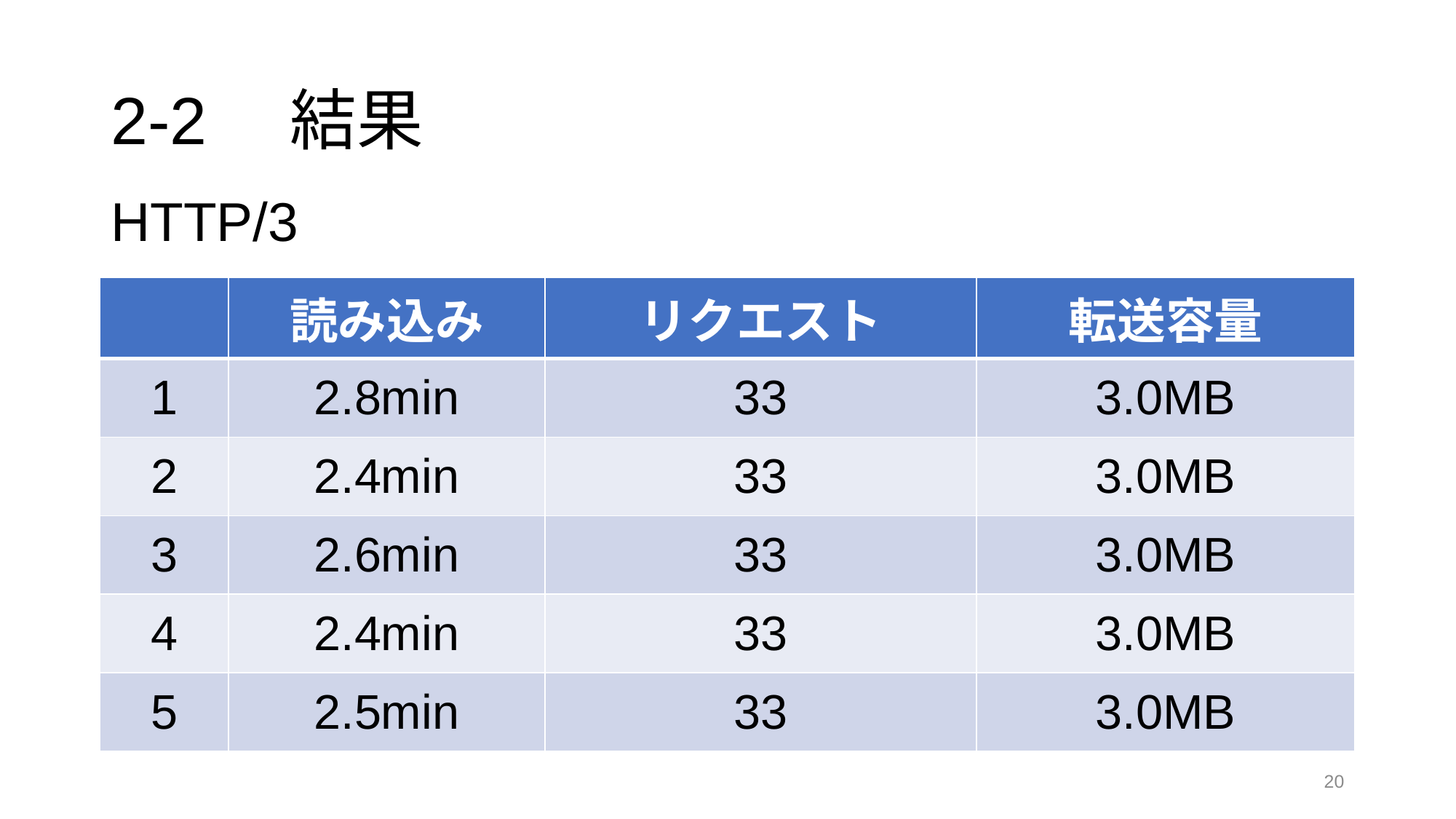

# 2-2　結果
HTTP/3
|  | 読み込み | リクエスト | 転送容量 |
| --- | --- | --- | --- |
| 1 | 2.8min | 33 | 3.0MB |
| 2 | 2.4min | 33 | 3.0MB |
| 3 | 2.6min | 33 | 3.0MB |
| 4 | 2.4min | 33 | 3.0MB |
| 5 | 2.5min | 33 | 3.0MB |
20
| 2 | 読み込み | リクエスト | 転送容量 | DNS lookup |  |
| --- | --- | --- | --- | --- | --- |
| 1 | 1060ms | 34 | 3.0MB | 331 | 729 |
| 2 | 1300ms | 33 | 3.0MB | 332 | 968 |
| 3 | 1240ms | 33 | 3.0MB | 331 | 909 |
| 4 | 1250ms | 33 | 3.0MB | 371 | 879 |
| 5 | 1330ms | 33 | 3.0MB | 331 | 999 |
| 3 | 読み込み | リクエスト | 転送容量 | DNS lookup |  |
| --- | --- | --- | --- | --- | --- |
| 1 | 1400ms | 33 | 3.0MB | 370 |  |
| 2 | 1430ms | 33 | 3.0MB | 382 |  |
| 3 | 1240ms | 33 | 3.0MB | 332 |  |
| 4 | 1420ms | 33 | 3.0MB | 561 |  |
| 5 | 1020ms | 33 | 3.0MB | 331 |  |
| 1.1 | 読み込み | リクエスト | 転送容量 | DNS lookup |  |
| --- | --- | --- | --- | --- | --- |
| 1 | 1540ms | 35 | 3.0MB | 563 |  |
| 2 | 743ms | 35 | 3.0MB | 9 |  |
| 3 | 1150ms | 35 | 3.0MB | 341 |  |
| 4 | 779ms | 35 | 3.0MB | 10 |  |
| 5 | 1080ms | 35 | 3.0MB | 331 |  |